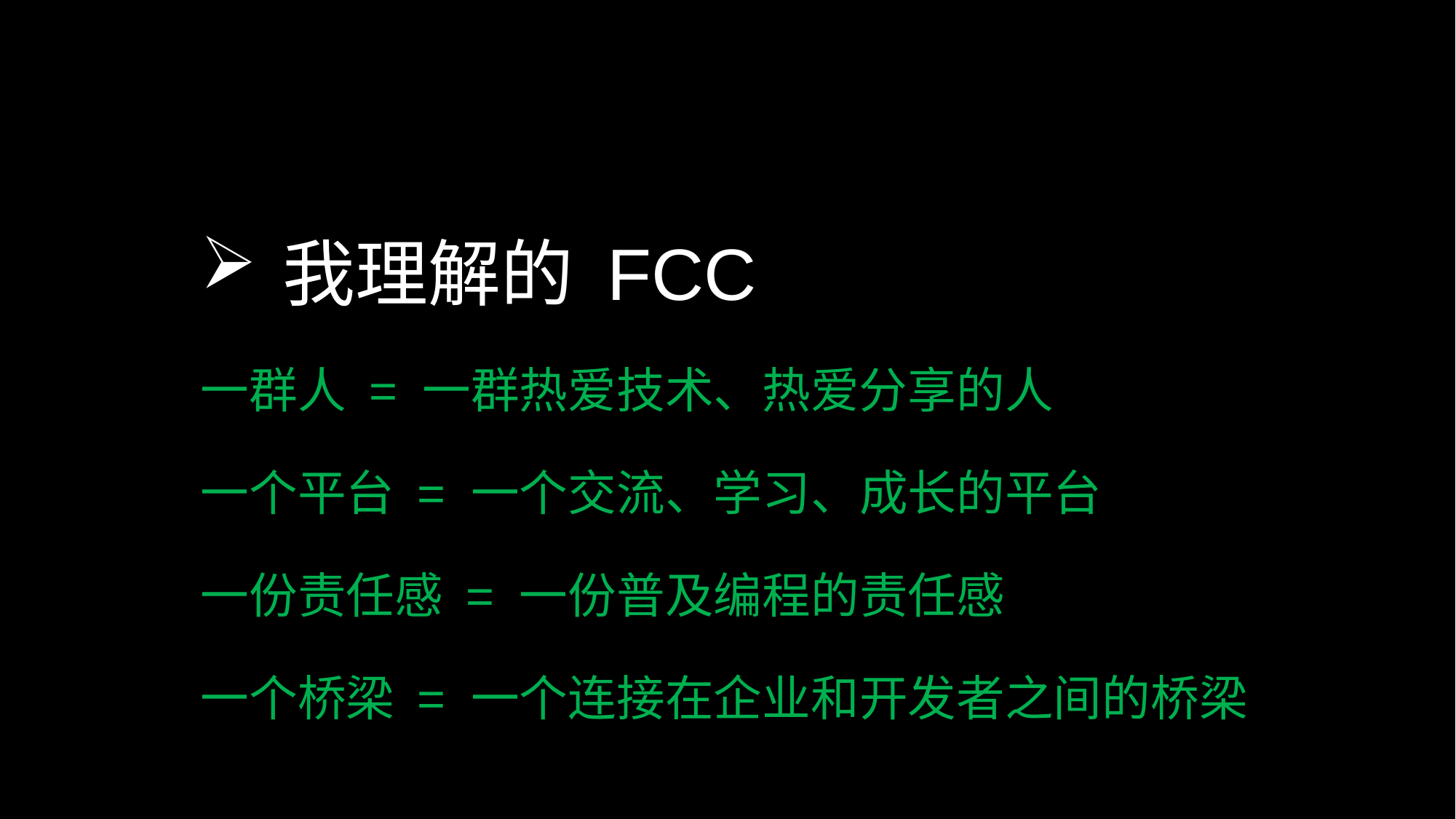

我理解的 FCC
一群人 = 一群热爱技术、热爱分享的人
一个平台 = 一个交流、学习、成长的平台
一份责任感 = 一份普及编程的责任感
一个桥梁 = 一个连接在企业和开发者之间的桥梁